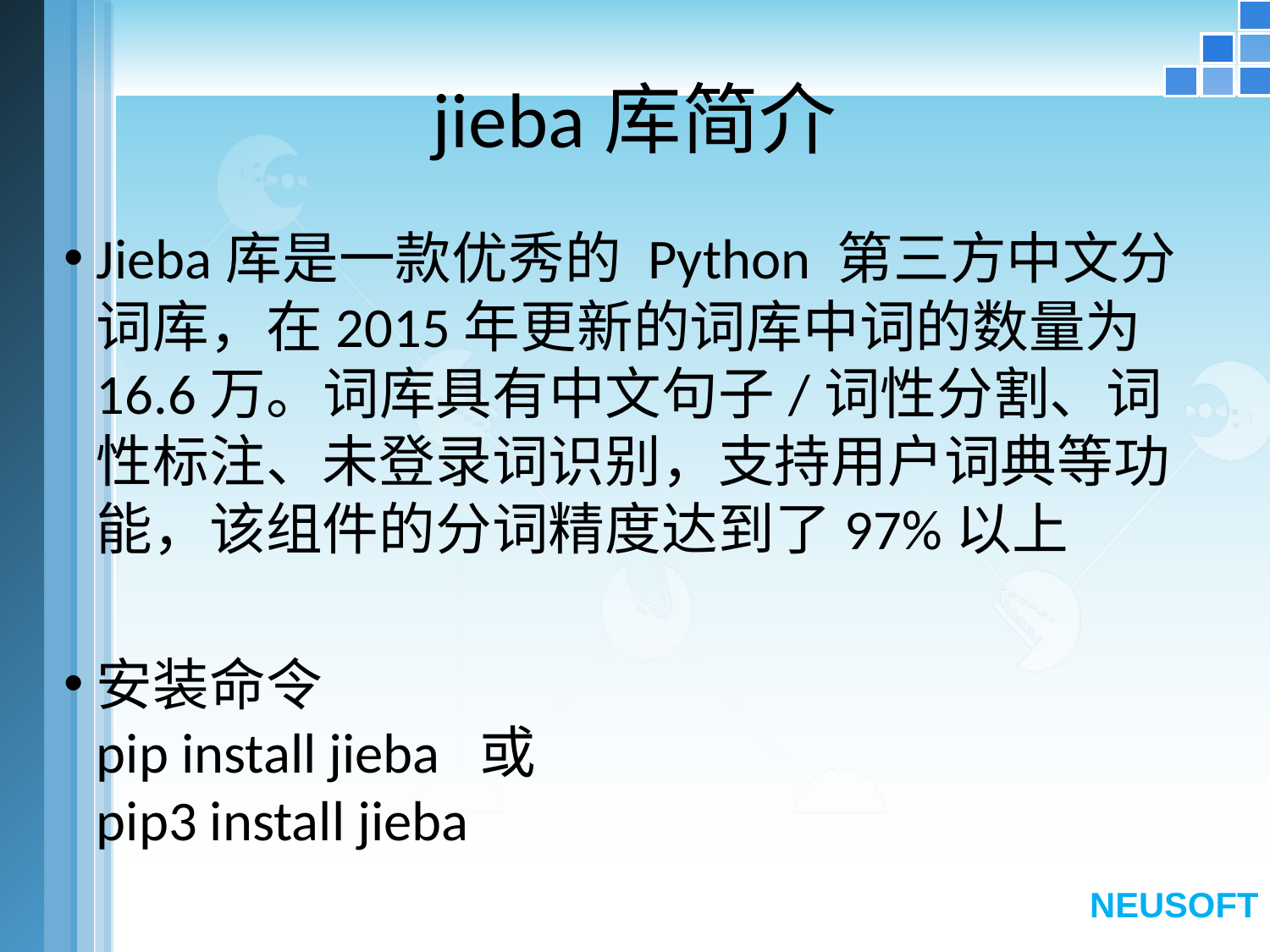

# jieba库简介
Jieba库是一款优秀的 Python 第三方中文分词库，在2015年更新的词库中词的数量为16.6万。词库具有中文句子/词性分割、词性标注、未登录词识别，支持用户词典等功能，该组件的分词精度达到了97%以上

安装命令
pip install jieba  或
pip3 install jieba